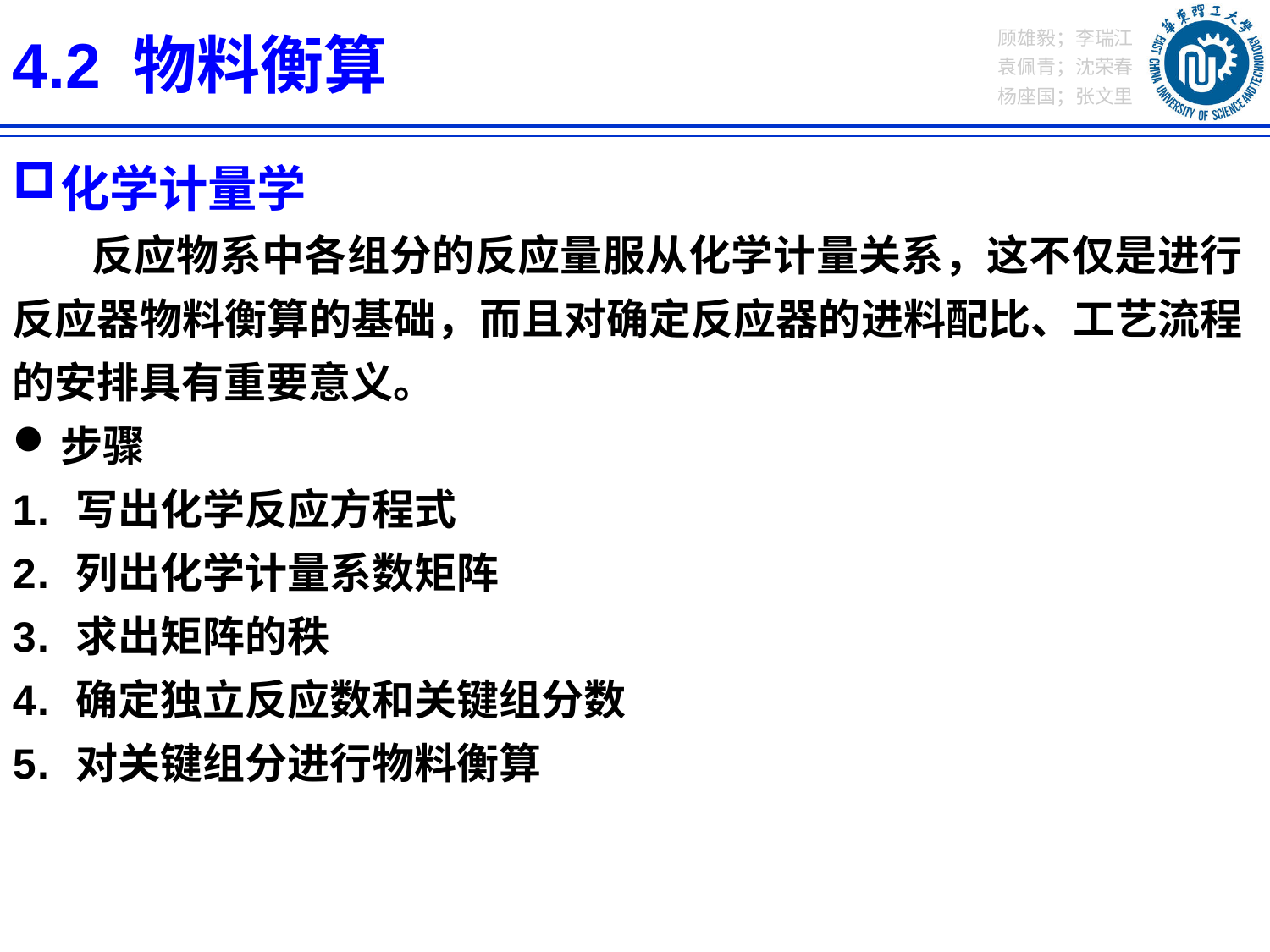

4.2 物料衡算
化学计量学
       反应物系中各组分的反应量服从化学计量关系，这不仅是进行反应器物料衡算的基础，而且对确定反应器的进料配比、工艺流程的安排具有重要意义。
步骤
写出化学反应方程式
列出化学计量系数矩阵
求出矩阵的秩
确定独立反应数和关键组分数
对关键组分进行物料衡算